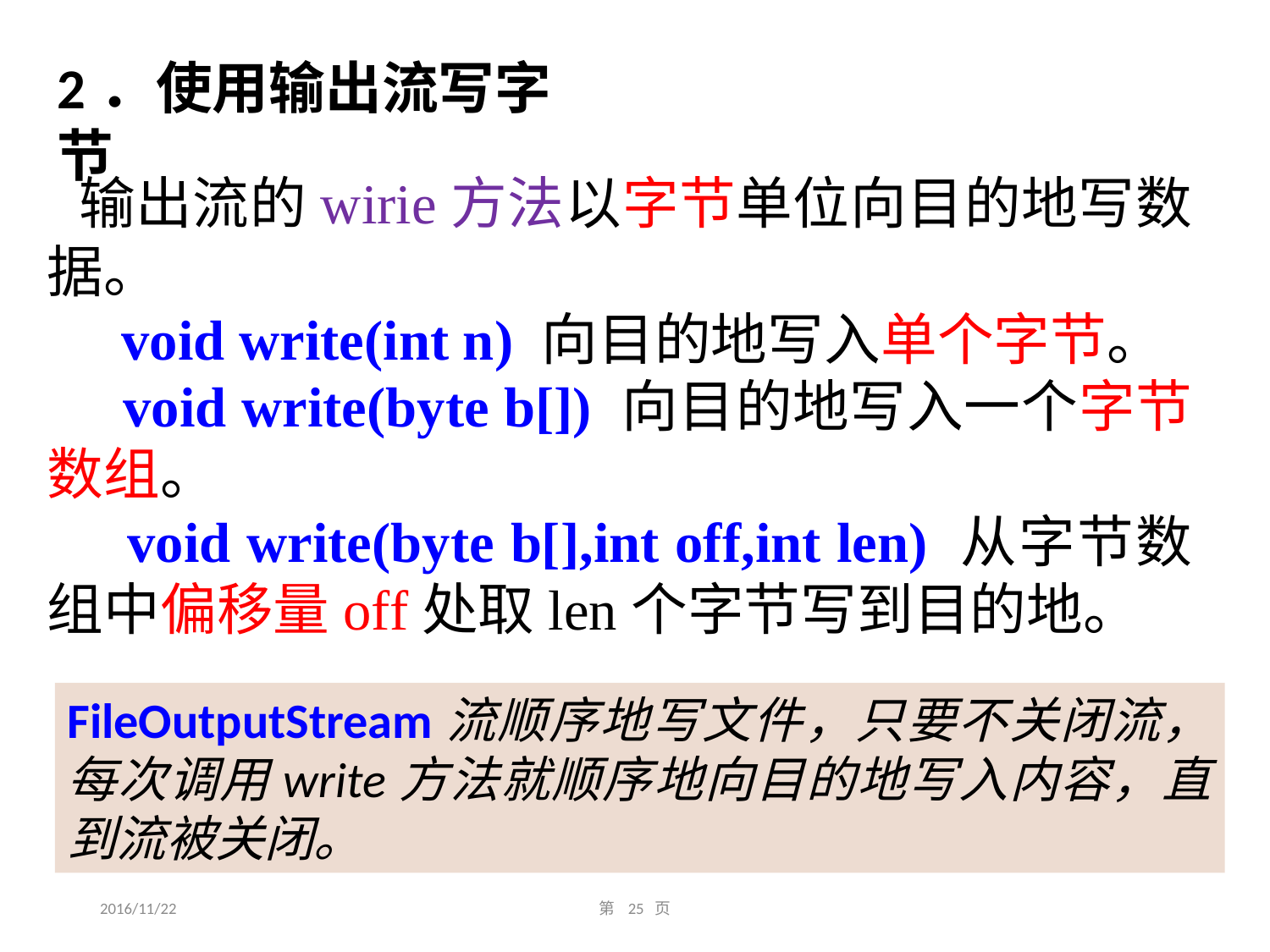

2．使用输出流写字节
输出流的wirie方法以字节单位向目的地写数据。
   void write(int n) 向目的地写入单个字节。
   void write(byte b[]) 向目的地写入一个字节数组。
   void write(byte b[],int off,int len) 从字节数组中偏移量off处取len个字节写到目的地。

FileOutputStream流顺序地写文件，只要不关闭流，每次调用write方法就顺序地向目的地写入内容，直到流被关闭。
2016/11/22
第  25  页